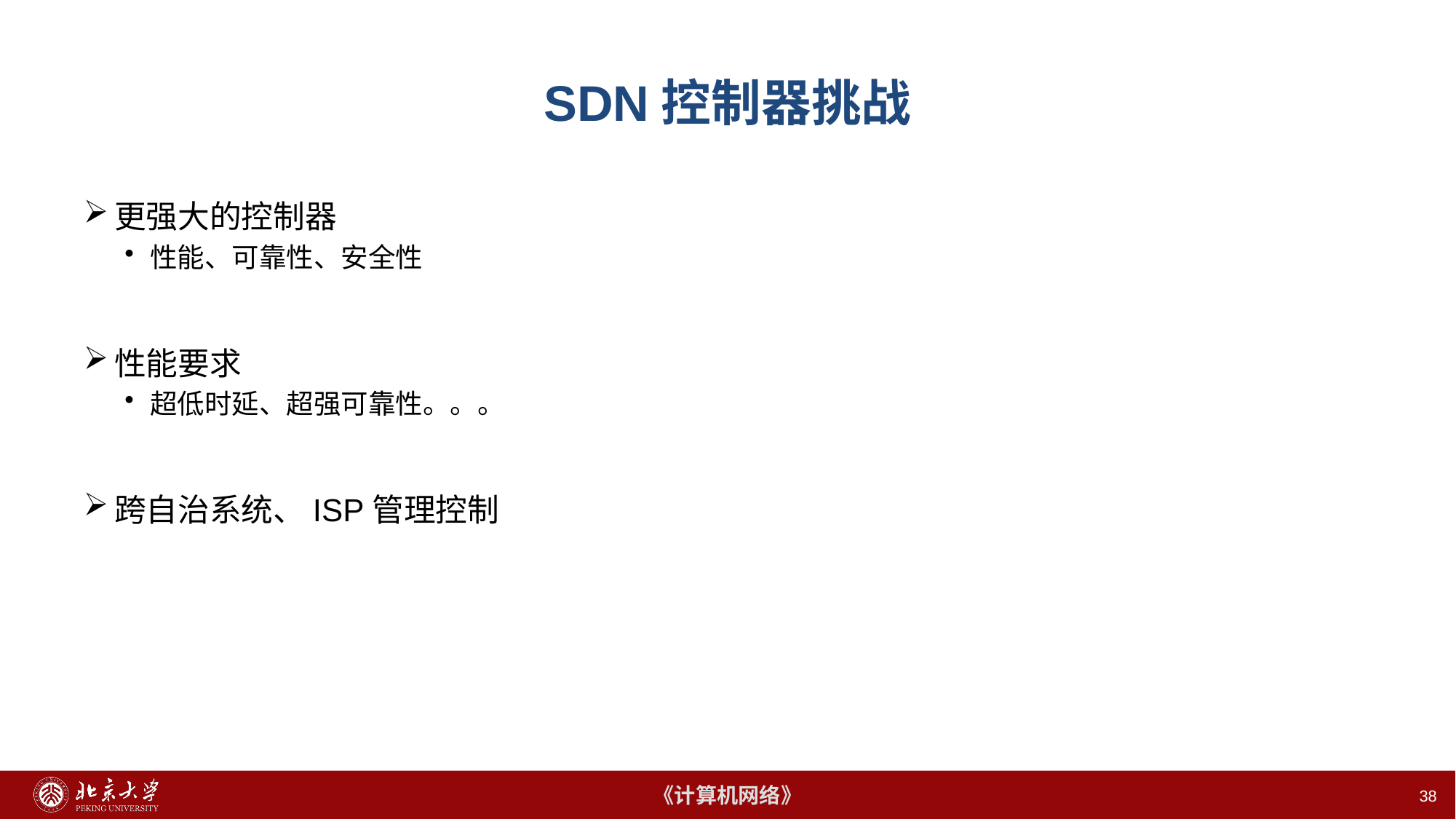

# SDN控制器挑战
更强大的控制器
性能、可靠性、安全性

性能要求
超低时延、超强可靠性。。。

跨自治系统、ISP管理控制
38